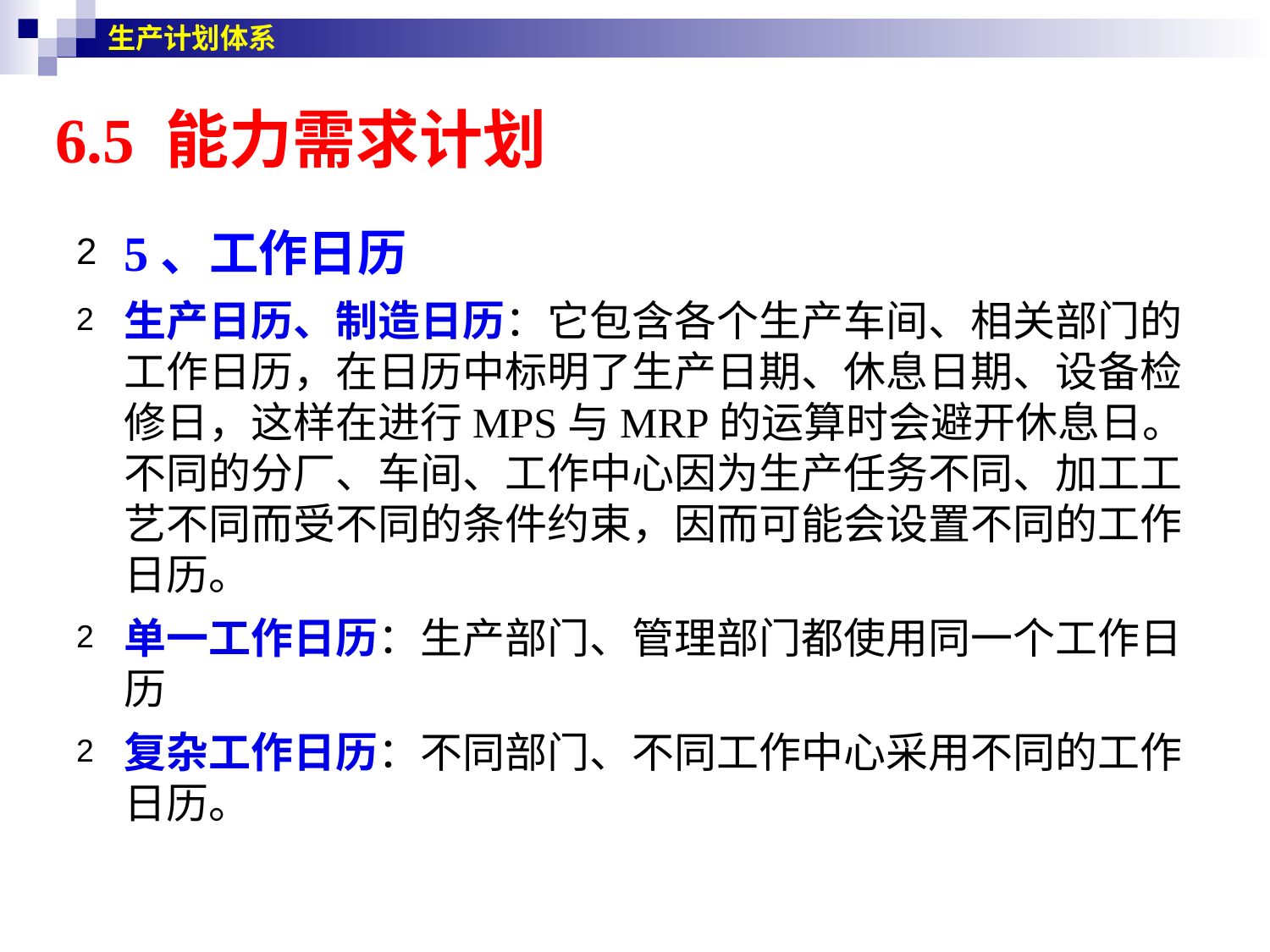

生产计划体系
# 6.5 能力需求计划
5、工作日历
生产日历、制造日历：它包含各个生产车间、相关部门的工作日历，在日历中标明了生产日期、休息日期、设备检修日，这样在进行MPS与MRP的运算时会避开休息日。不同的分厂、车间、工作中心因为生产任务不同、加工工艺不同而受不同的条件约束，因而可能会设置不同的工作日历。
单一工作日历：生产部门、管理部门都使用同一个工作日历
复杂工作日历：不同部门、不同工作中心采用不同的工作日历。